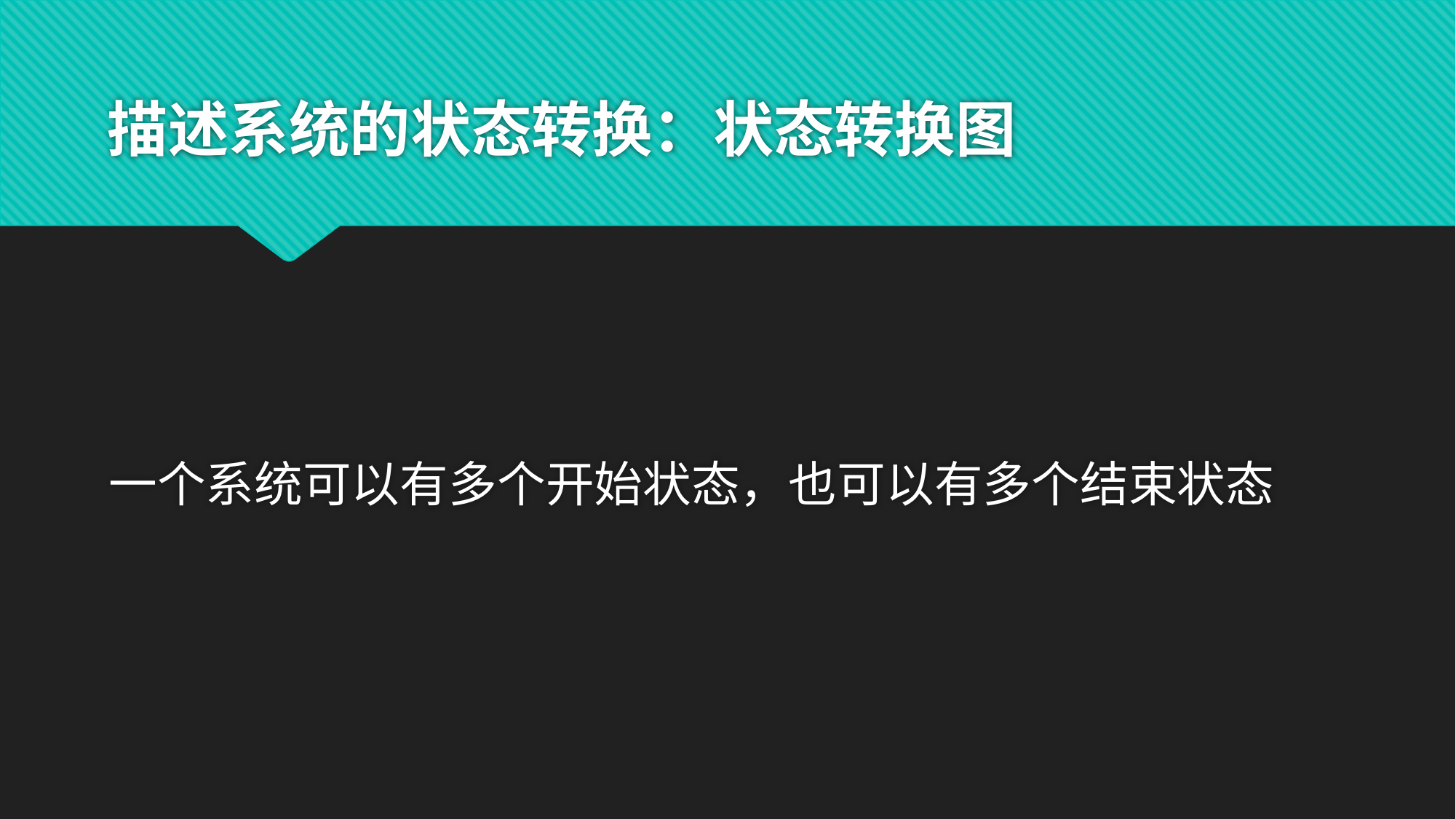

# 描述系统的状态转换：状态转换图
一个系统可以有多个开始状态，也可以有多个结束状态